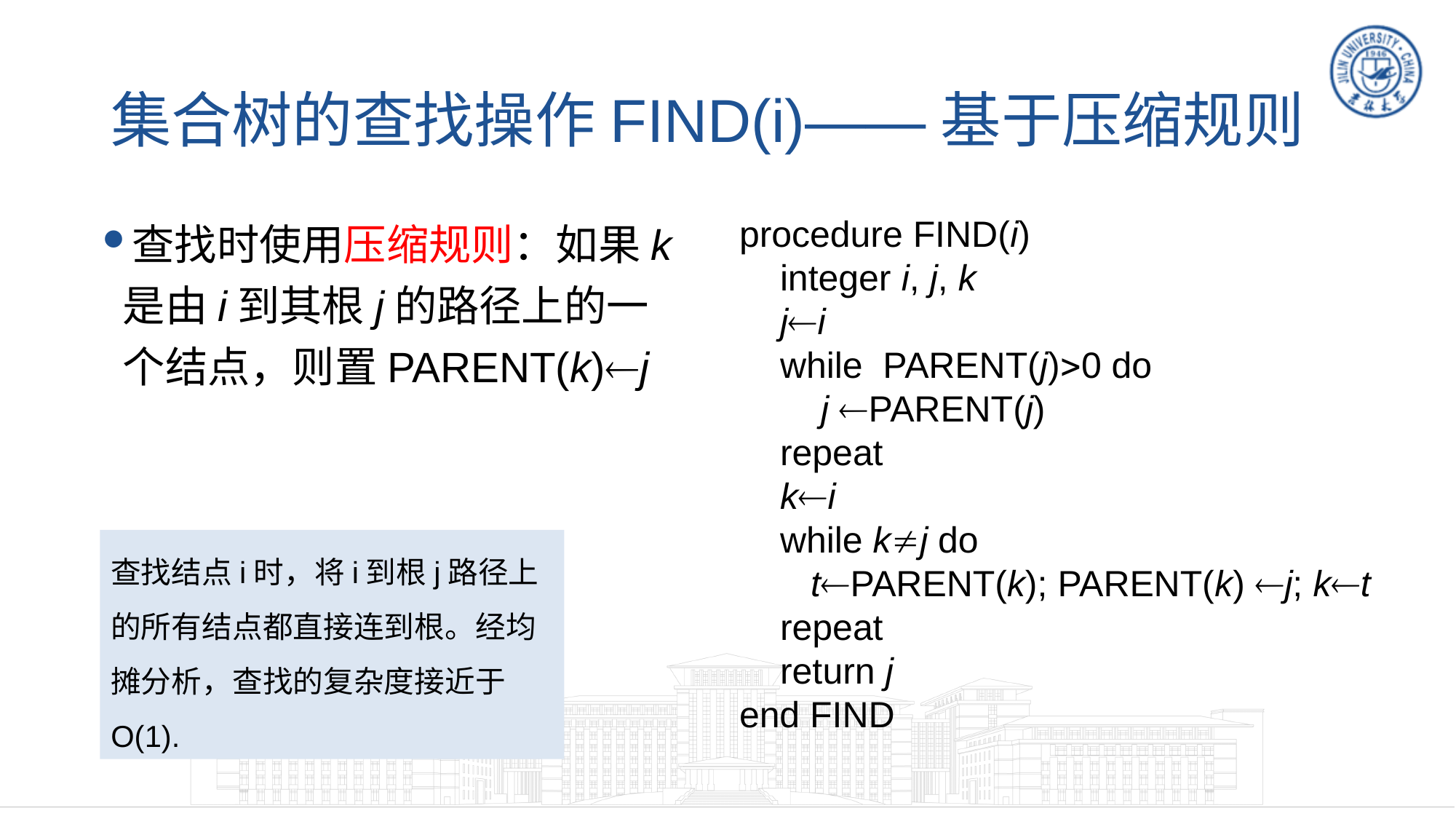

# 集合树的查找操作FIND(i)——基于压缩规则
查找时使用压缩规则：如果k是由i到其根j的路径上的一个结点，则置PARENT(k)←j

procedure FIND(i)
    integer i, j, k
    j←i
    while  PARENT(j)>0 do
        j ←PARENT(j)
    repeat
    k←i
    while k≠j do
       t←PARENT(k); PARENT(k) ←j; k←t
    repeat
    return j
end FIND
查找结点i时，将i到根j路径上的所有结点都直接连到根。经均摊分析，查找的复杂度接近于O(1).
32